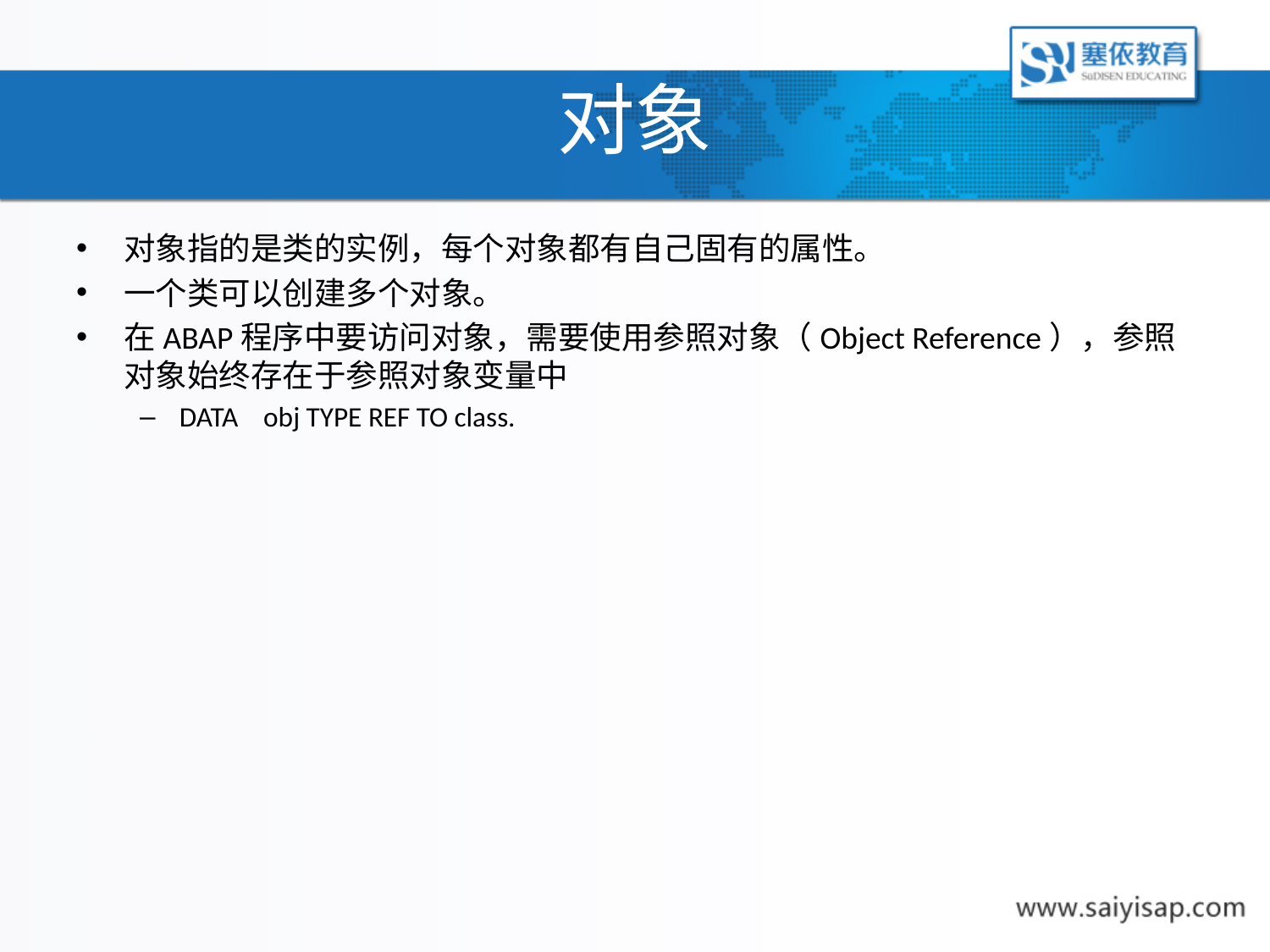

# 对象
对象指的是类的实例，每个对象都有自己固有的属性。
一个类可以创建多个对象。
在ABAP程序中要访问对象，需要使用参照对象（Object Reference），参照对象始终存在于参照对象变量中
DATA    obj TYPE REF TO class.